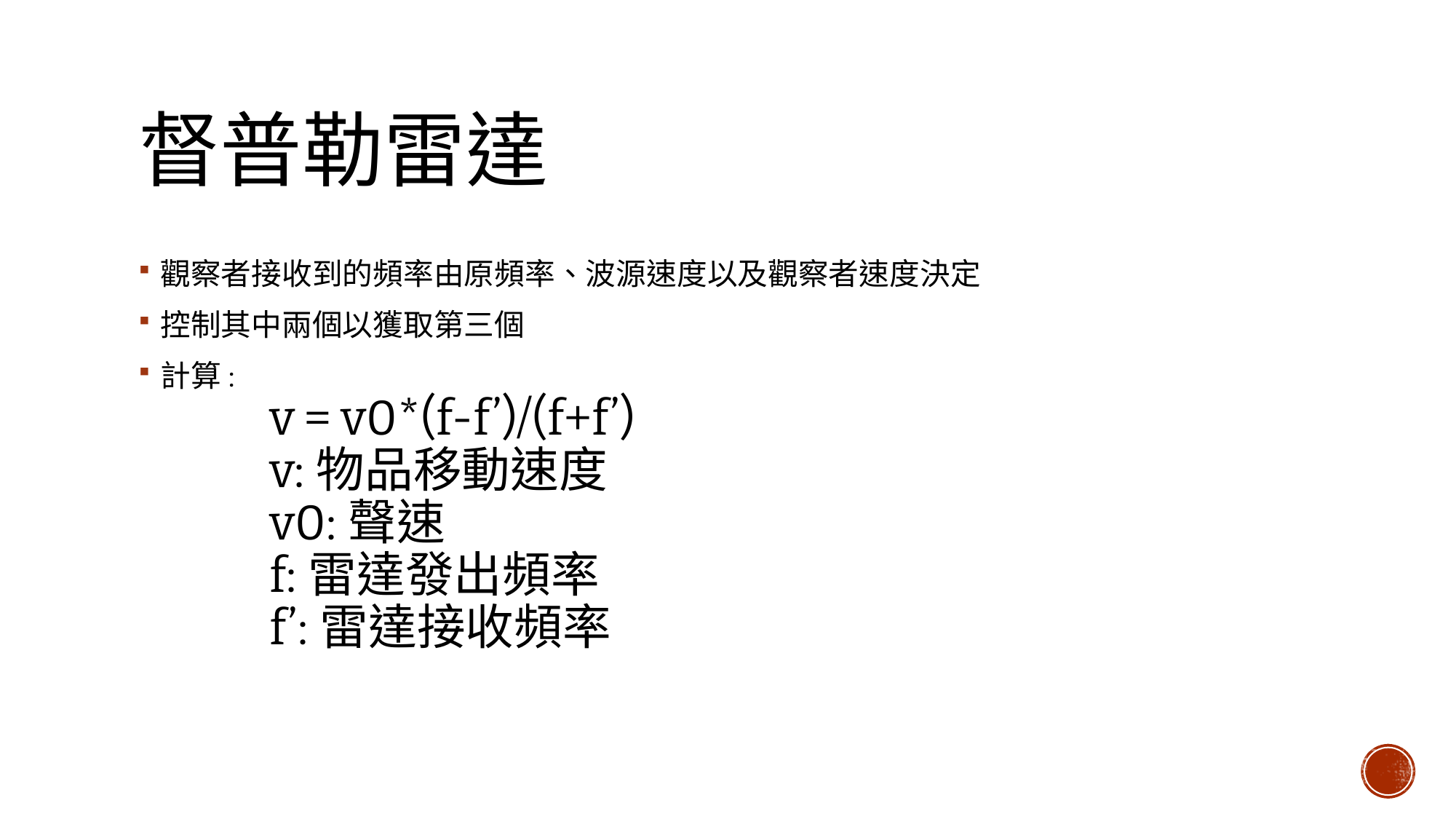

# 督普勒雷達
觀察者接收到的頻率由原頻率、波源速度以及觀察者速度決定
控制其中兩個以獲取第三個
計算:
	v = v0*(f-f’)/(f+f’)
	v:物品移動速度
	v0:聲速
	f:雷達發出頻率
	f’:雷達接收頻率